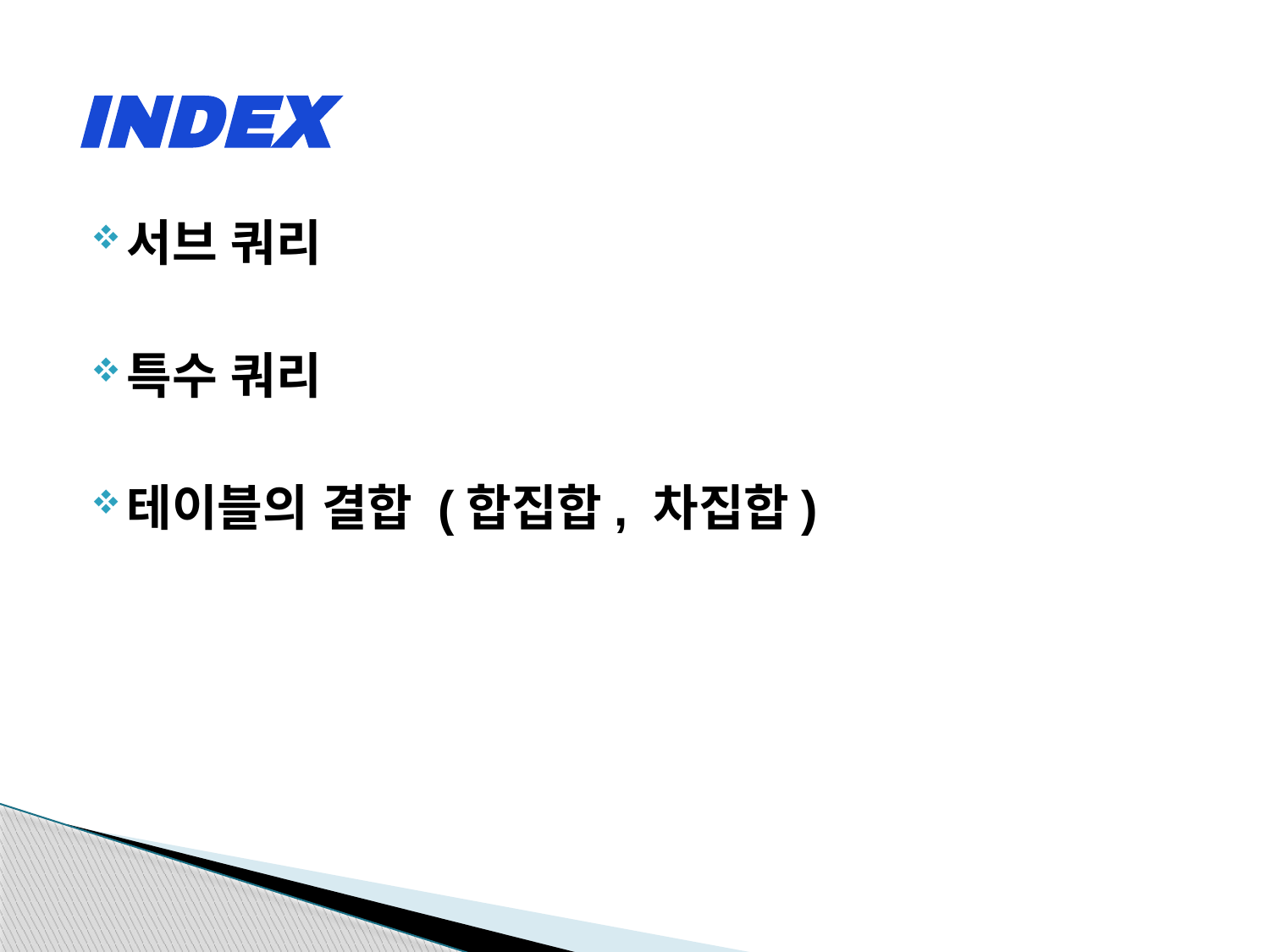

# INDEX
서브 쿼리

특수 쿼리

테이블의 결합 (합집합, 차집합)